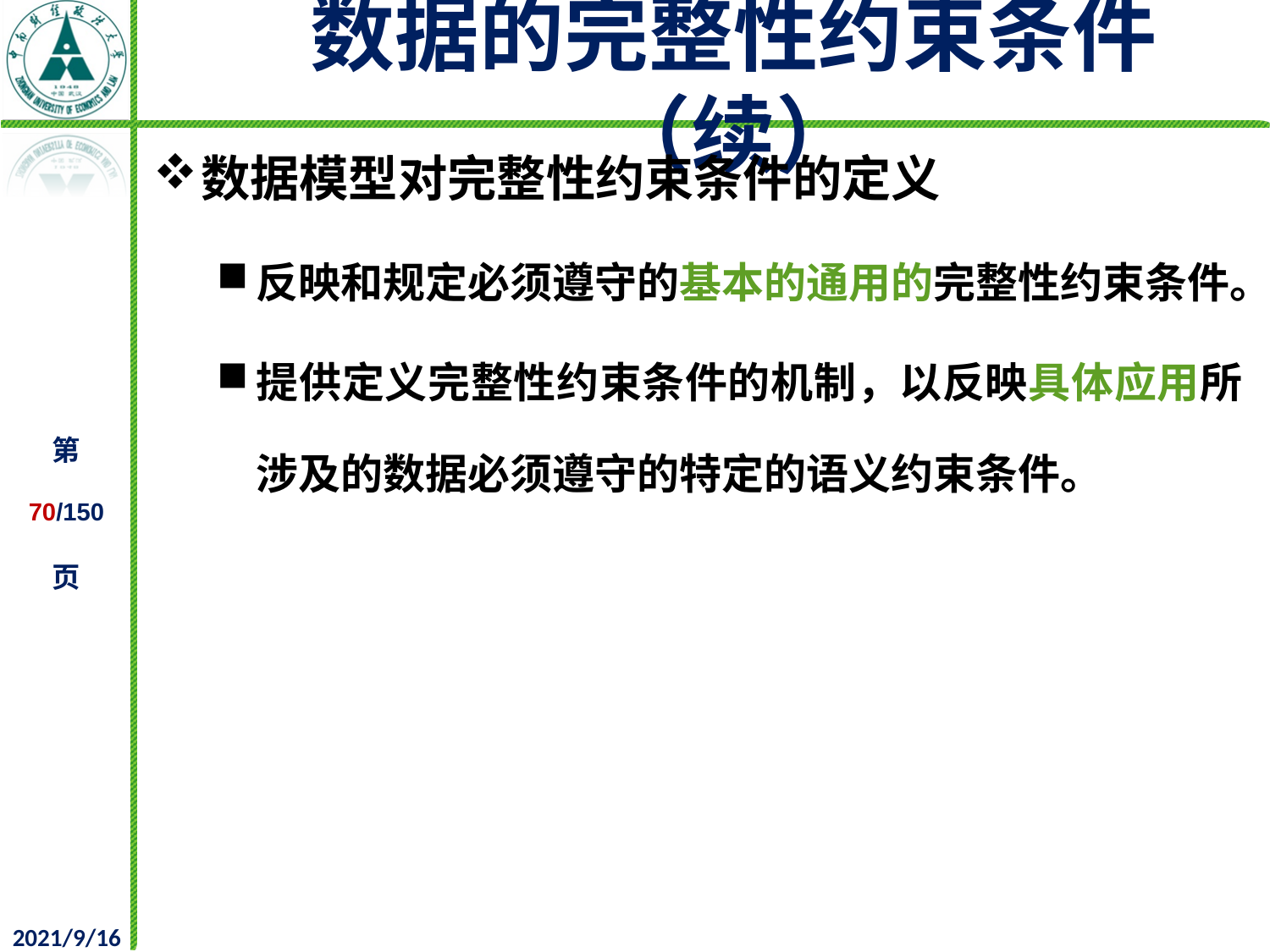

# 数据的完整性约束条件（续）
数据模型对完整性约束条件的定义
反映和规定必须遵守的基本的通用的完整性约束条件。
提供定义完整性约束条件的机制，以反映具体应用所涉及的数据必须遵守的特定的语义约束条件。

2021/9/16